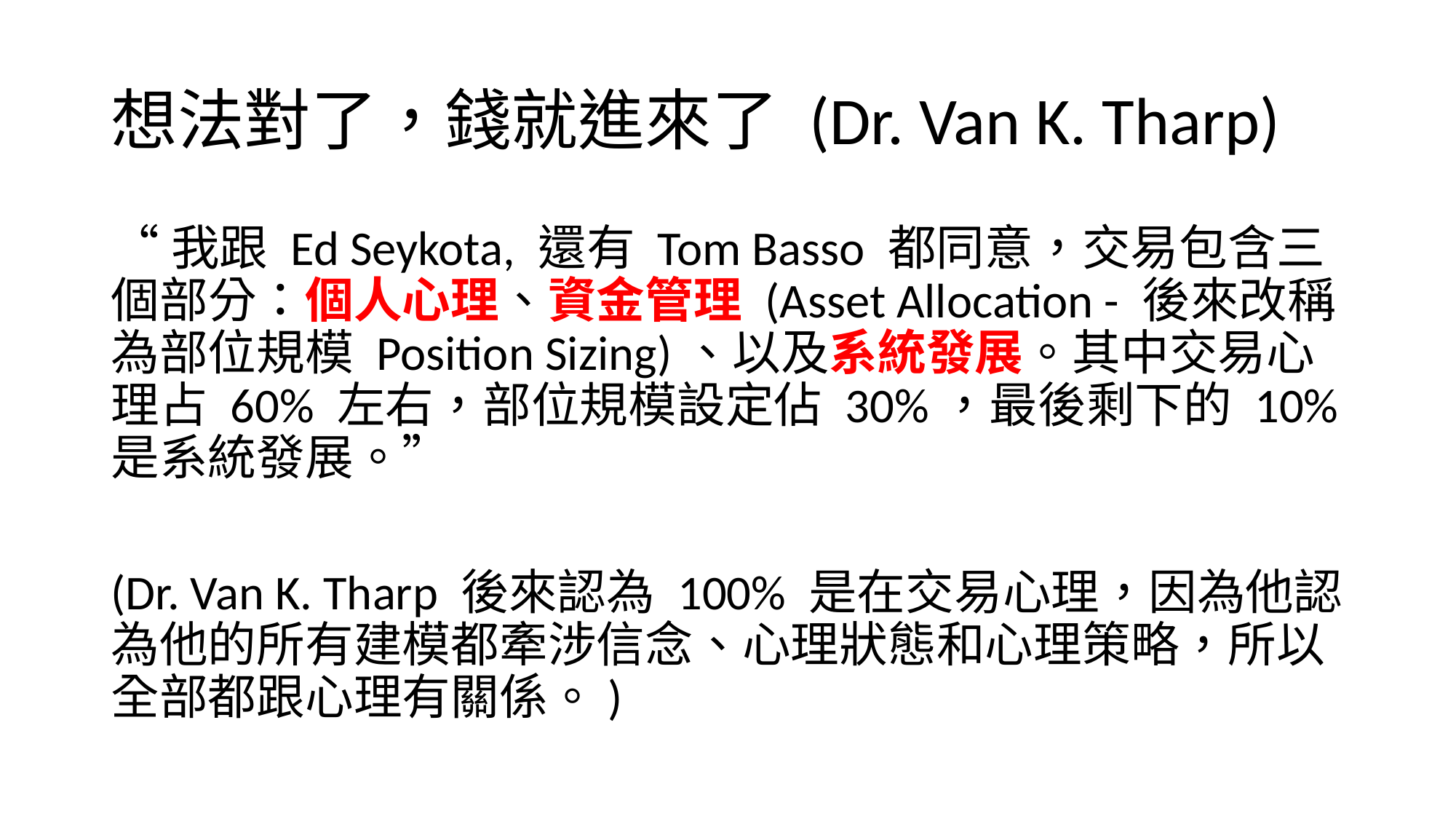

# 想法對了，錢就進來了 (Dr. Van K. Tharp)
“我跟 Ed Seykota, 還有 Tom Basso 都同意，交易包含三個部分：個人心理、資金管理 (Asset Allocation - 後來改稱為部位規模 Position Sizing)、以及系統發展。其中交易心理占 60% 左右，部位規模設定佔 30%，最後剩下的 10% 是系統發展。”

(Dr. Van K. Tharp 後來認為 100% 是在交易心理，因為他認為他的所有建模都牽涉信念、心理狀態和心理策略，所以全部都跟心理有關係。)